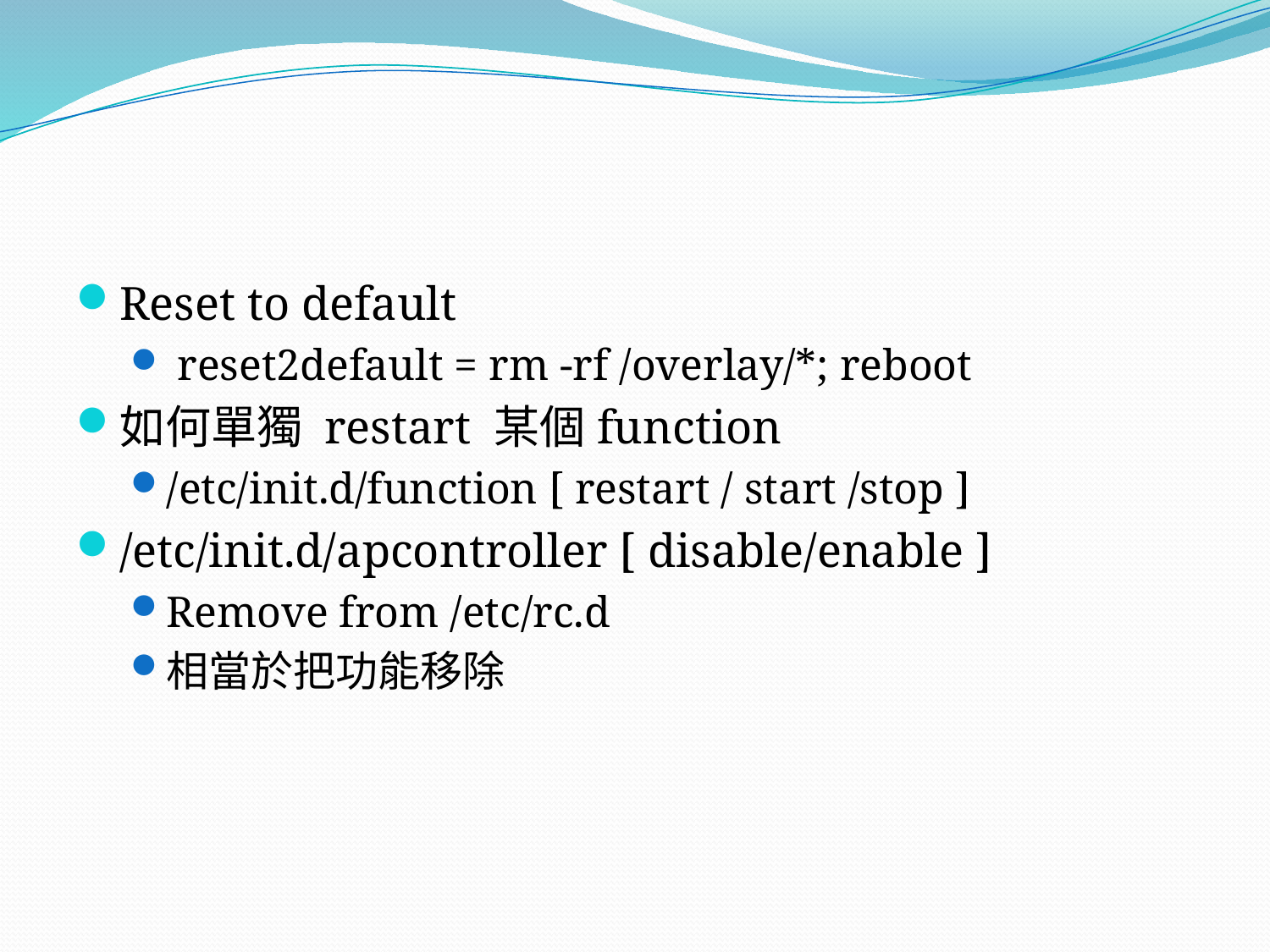

#
Reset to default
 reset2default = rm -rf /overlay/*; reboot
如何單獨 restart 某個function
/etc/init.d/function [ restart / start /stop ]
/etc/init.d/apcontroller [ disable/enable ]
Remove from /etc/rc.d
相當於把功能移除